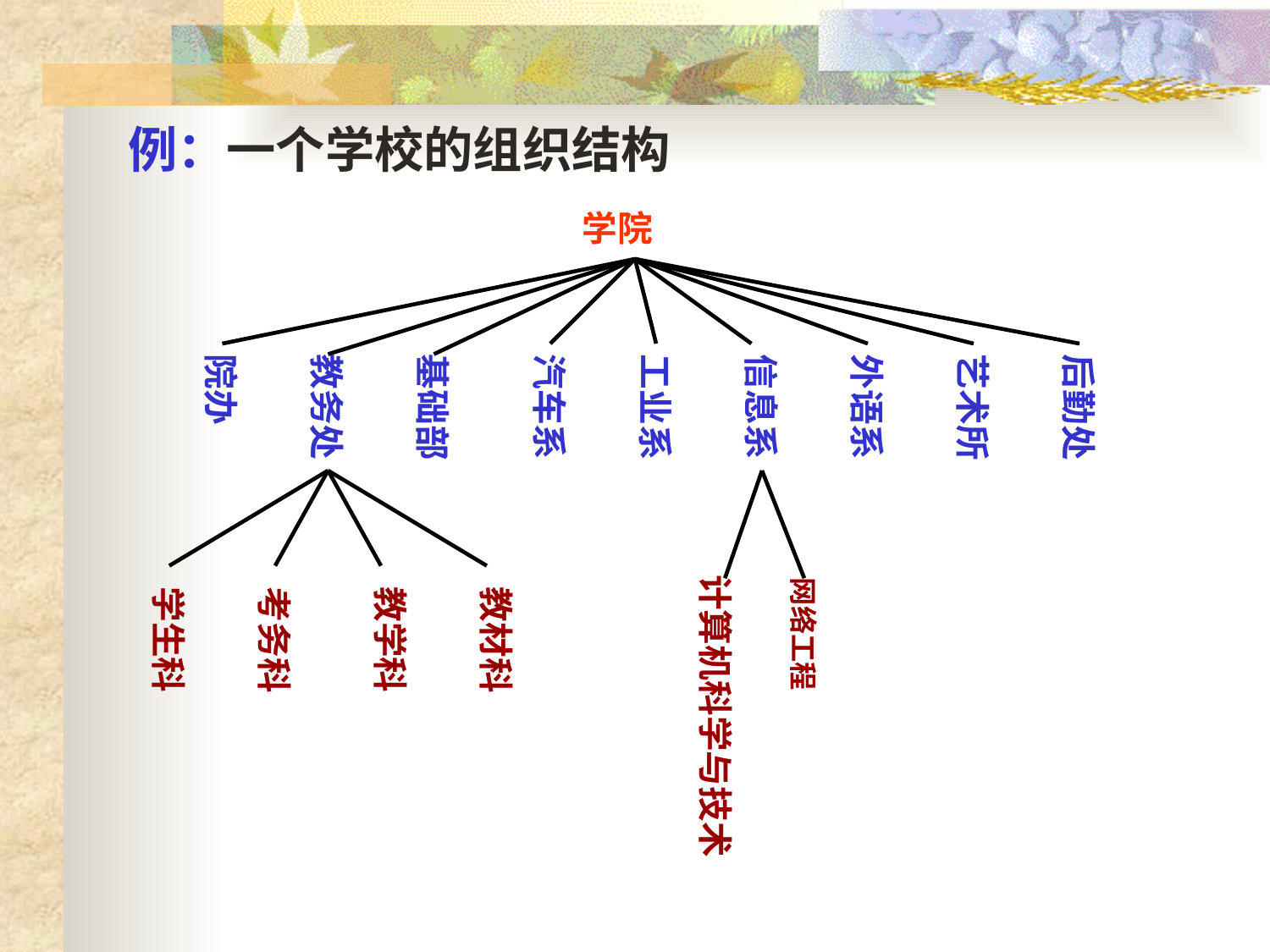

例：一个学校的组织结构
学院

院办
教务处
基础部
汽车系
工业系
信息系
外语系
艺术所
后勤处

计算机科学与技术
网络工程
学生科
考务科
教学科
教材科